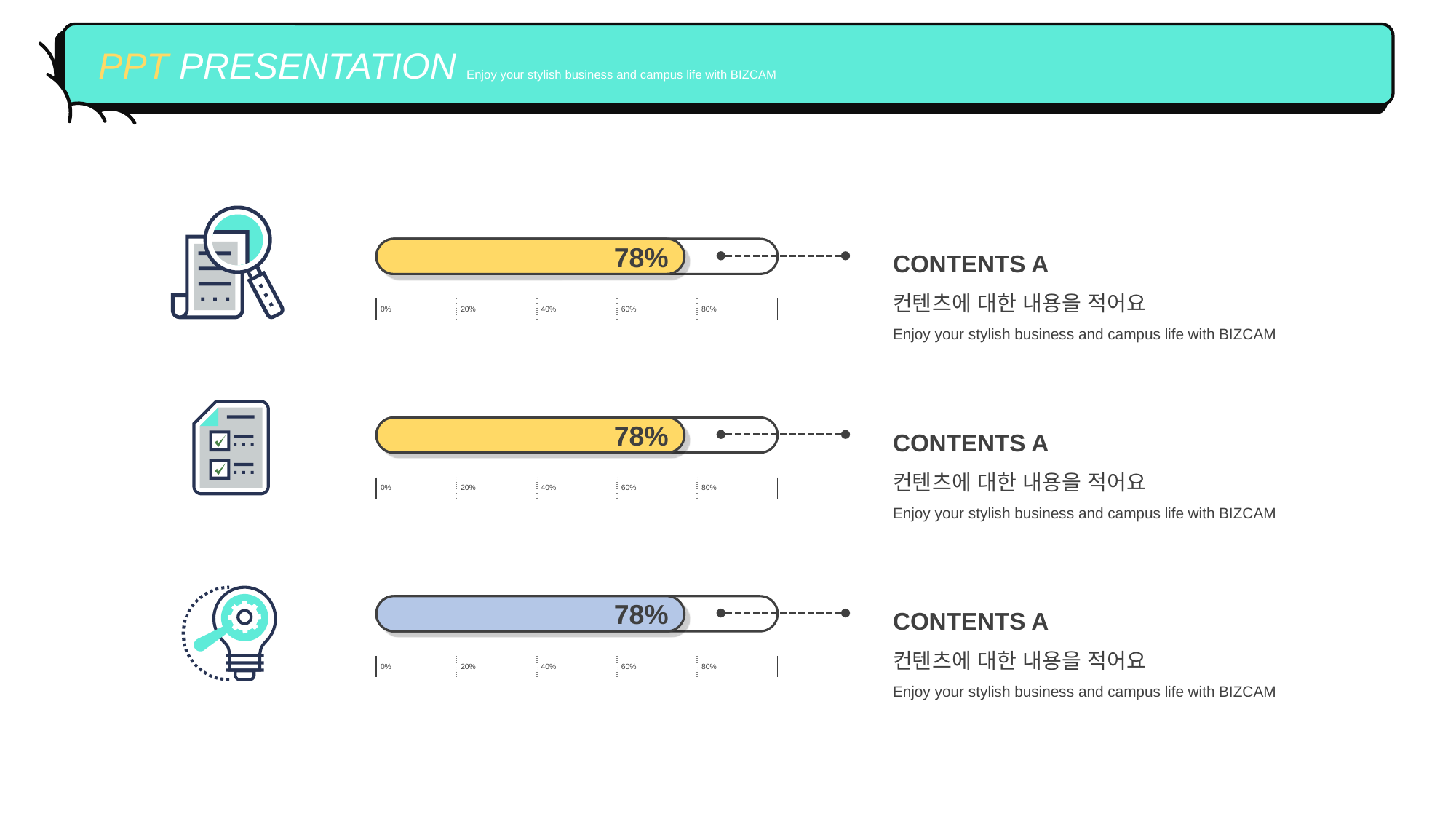

PPT PRESENTATION Enjoy your stylish business and campus life with BIZCAM

CONTENTS A
컨텐츠에 대한 내용을 적어요
Enjoy your stylish business and campus life with BIZCAM

78%
| 0% | 20% | 40% | 60% | 80% |
| --- | --- | --- | --- | --- |

CONTENTS A
컨텐츠에 대한 내용을 적어요
Enjoy your stylish business and campus life with BIZCAM

78%
| 0% | 20% | 40% | 60% | 80% |
| --- | --- | --- | --- | --- |

CONTENTS A
컨텐츠에 대한 내용을 적어요
Enjoy your stylish business and campus life with BIZCAM

78%
| 0% | 20% | 40% | 60% | 80% |
| --- | --- | --- | --- | --- |